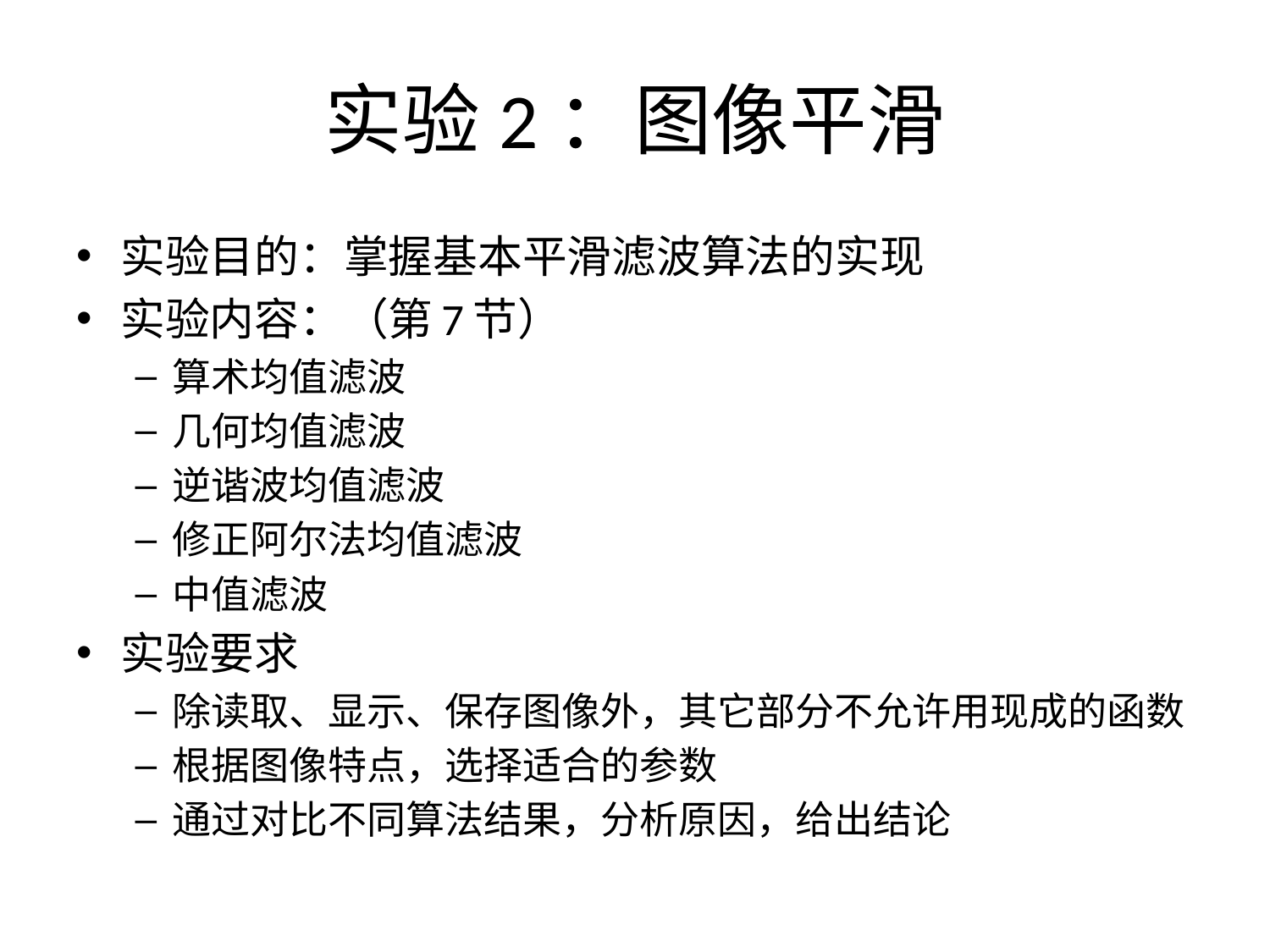

# 实验2：图像平滑
实验目的：掌握基本平滑滤波算法的实现
实验内容：（第7节）
算术均值滤波
几何均值滤波
逆谐波均值滤波
修正阿尔法均值滤波
中值滤波
实验要求
除读取、显示、保存图像外，其它部分不允许用现成的函数
根据图像特点，选择适合的参数
通过对比不同算法结果，分析原因，给出结论